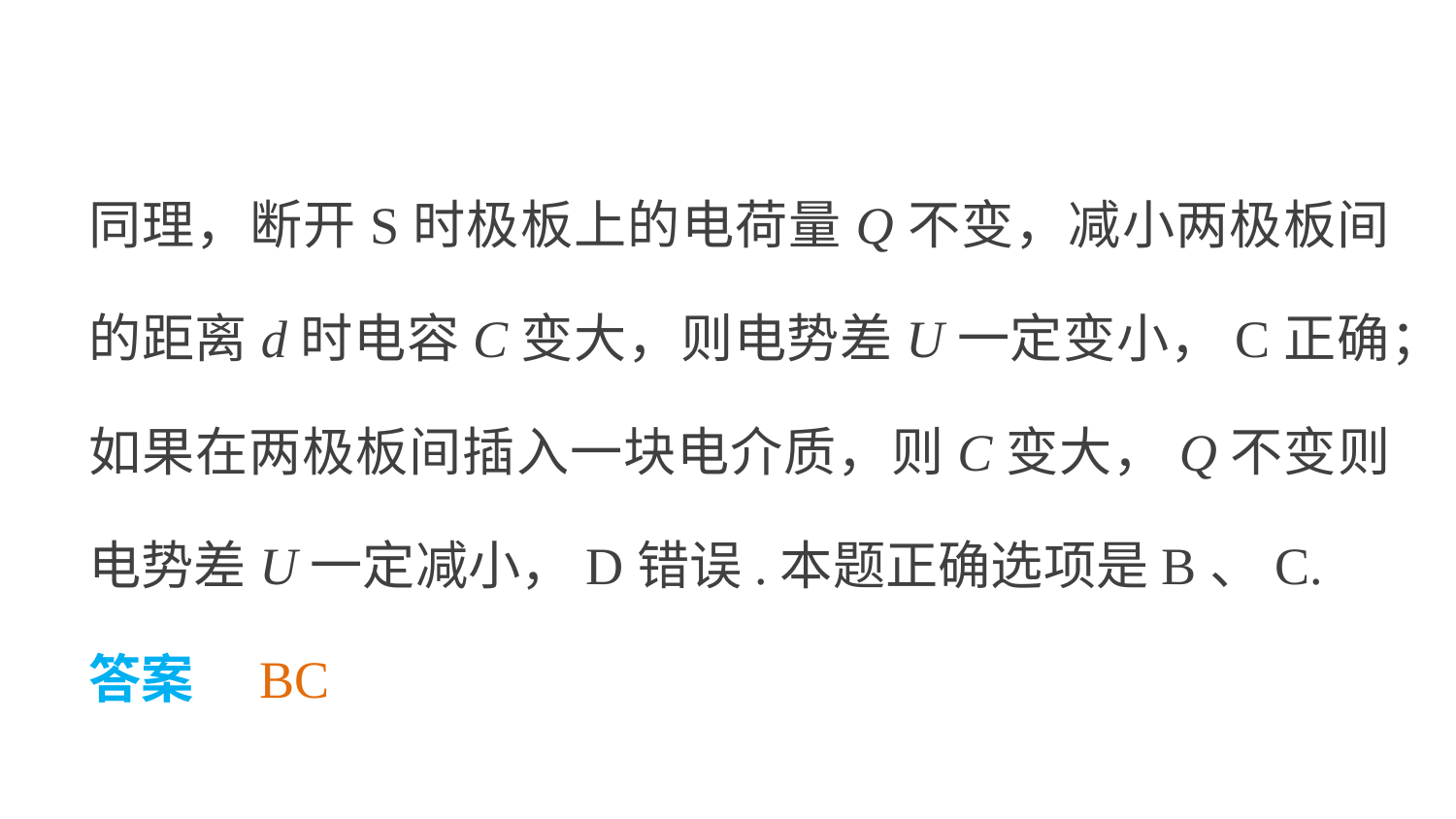

同理，断开S时极板上的电荷量Q不变，减小两极板间的距离d时电容C变大，则电势差U一定变小，C正确；
如果在两极板间插入一块电介质，则C变大，Q不变则电势差U一定减小，D错误.本题正确选项是B、C.
答案　BC